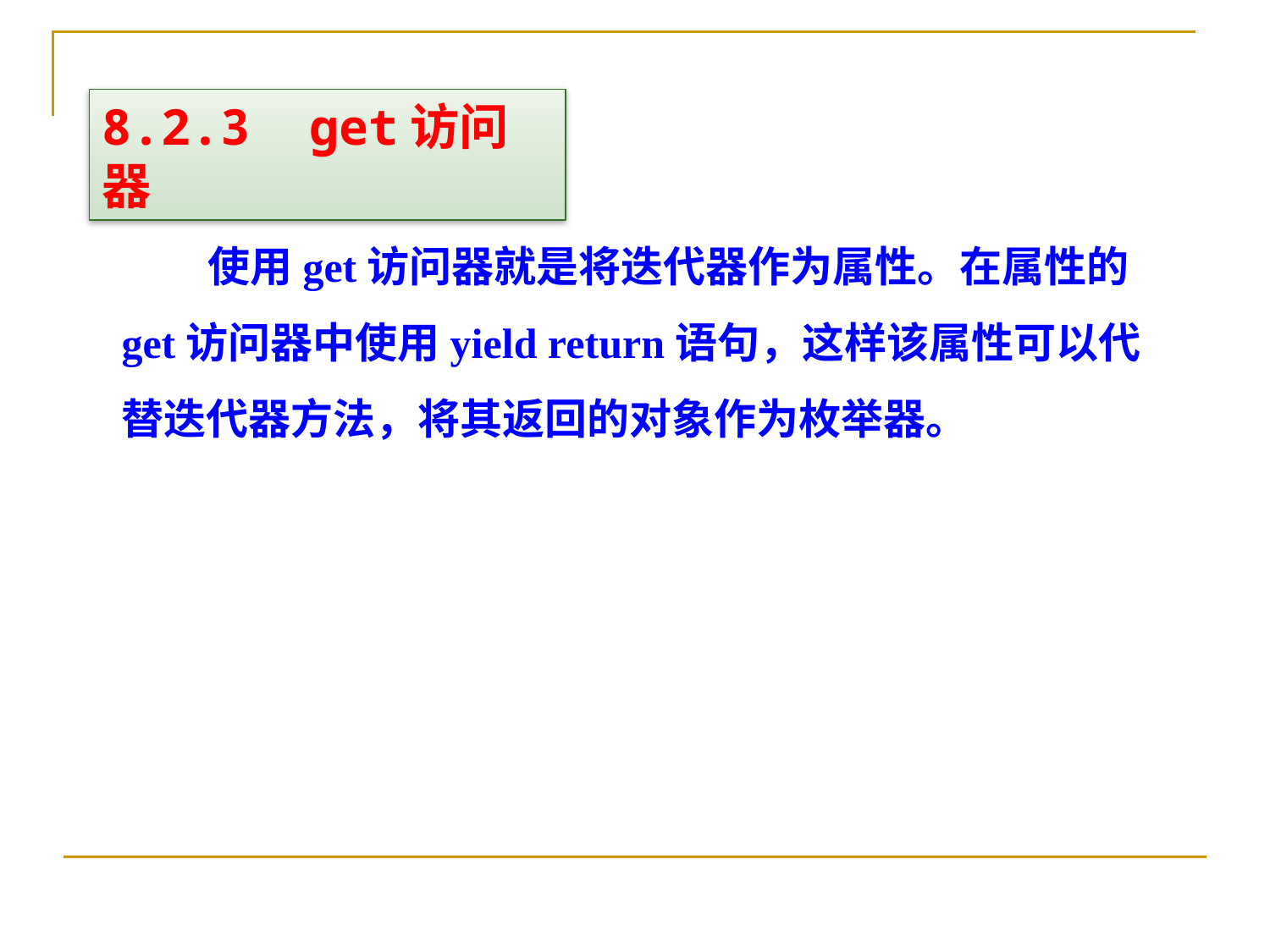

8.2.3  get访问器
        使用get访问器就是将迭代器作为属性。在属性的get访问器中使用yield return语句，这样该属性可以代替迭代器方法，将其返回的对象作为枚举器。